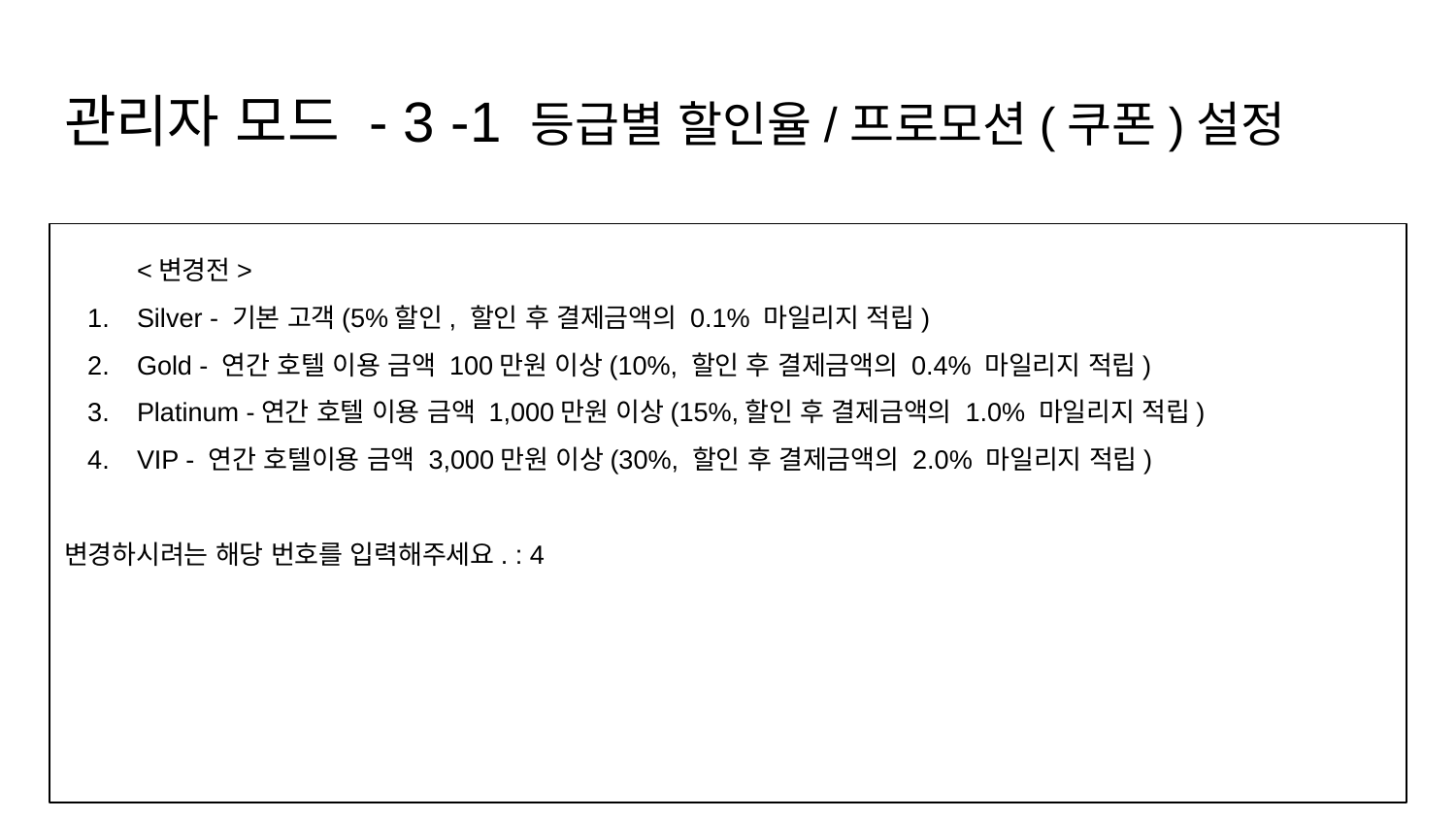

# 관리자 모드 - 3 -1 등급별 할인율/프로모션(쿠폰)설정
<변경전>
Silver - 기본 고객(5%할인, 할인 후 결제금액의 0.1% 마일리지 적립)
Gold - 연간 호텔 이용 금액 100만원 이상(10%, 할인 후 결제금액의 0.4% 마일리지 적립)
Platinum -연간 호텔 이용 금액 1,000만원 이상(15%,할인 후 결제금액의 1.0% 마일리지 적립)
VIP - 연간 호텔이용 금액 3,000만원 이상(30%, 할인 후 결제금액의 2.0% 마일리지 적립)

변경하시려는 해당 번호를 입력해주세요. : 4